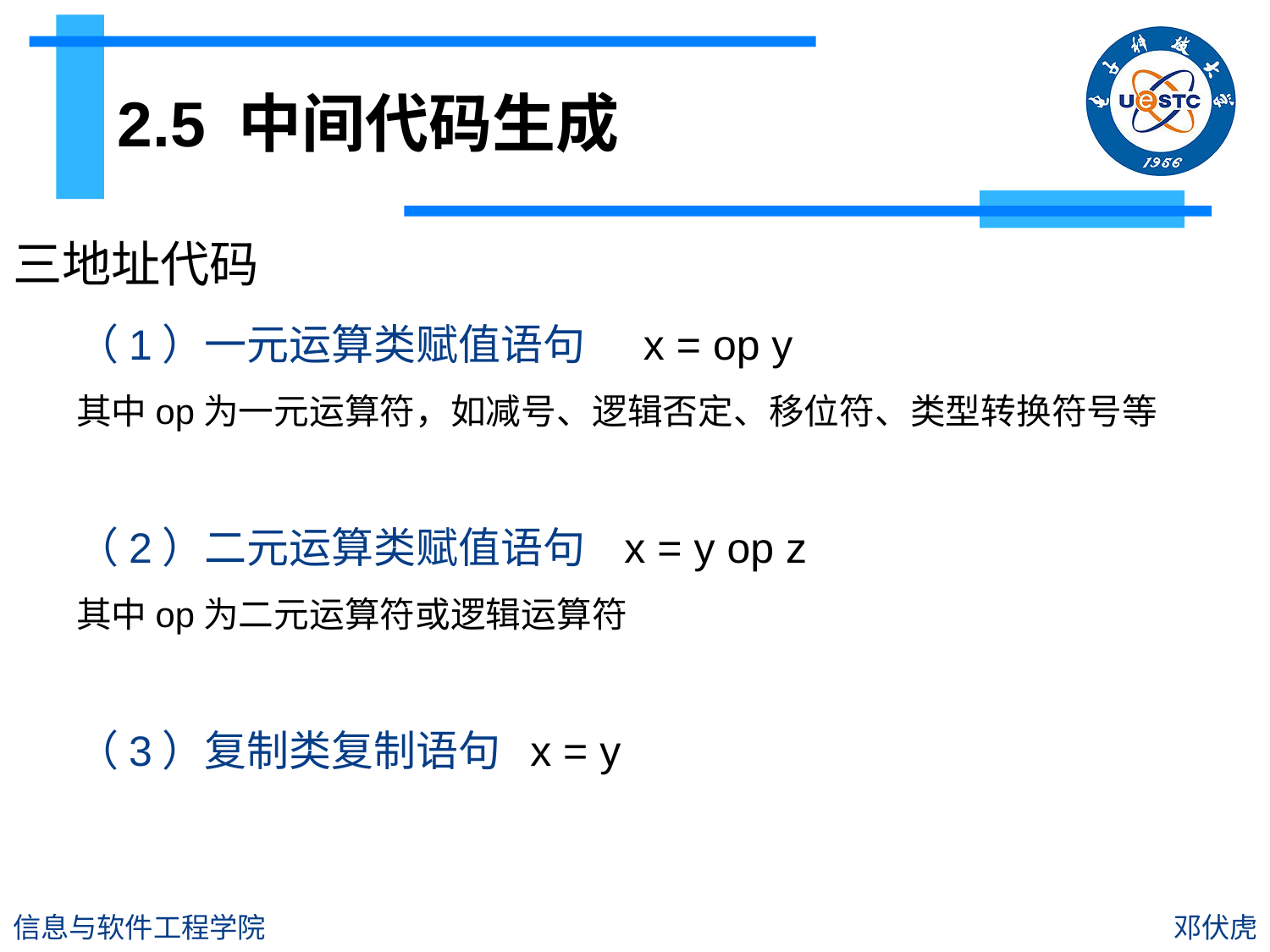

# 2.5 中间代码生成
三地址代码
（1）一元运算类赋值语句     x = op y
其中op为一元运算符，如减号、逻辑否定、移位符、类型转换符号等

（2）二元运算类赋值语句   x = y op z
其中op为二元运算符或逻辑运算符

（3）复制类复制语句  x = y

47
信息与软件工程学院
邓伏虎